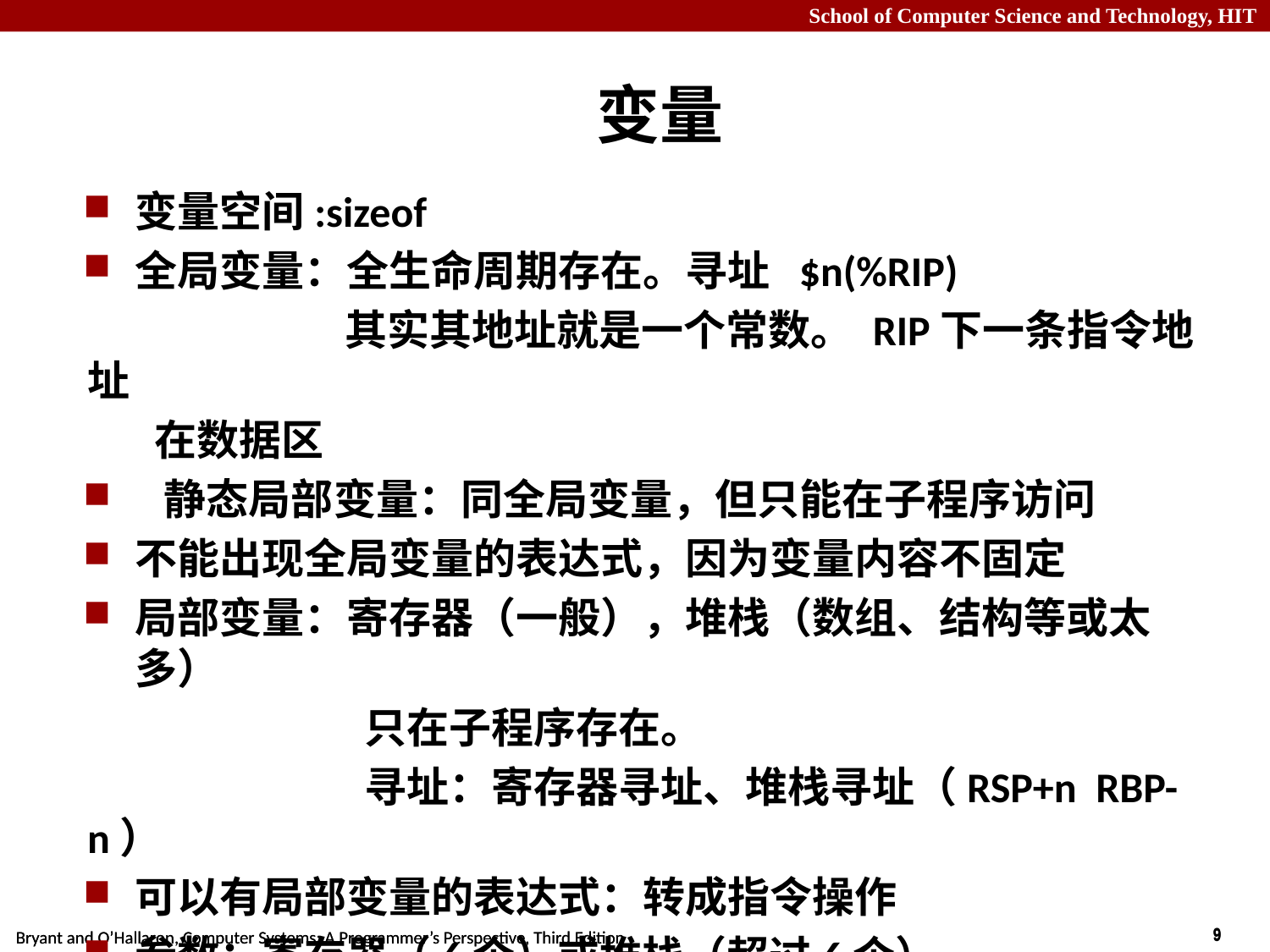

# 变量
变量空间:sizeof
全局变量：全生命周期存在。寻址  $n(%RIP)
                          其实其地址就是一个常数。 RIP下一条指令地址
      在数据区
  静态局部变量：同全局变量，但只能在子程序访问
不能出现全局变量的表达式，因为变量内容不固定
局部变量：寄存器（一般），堆栈（数组、结构等或太多）
                            只在子程序存在。
                            寻址：寄存器寻址、堆栈寻址（RSP+n  RBP-n）
可以有局部变量的表达式：转成指令操作
参数：寄存器（6个）或堆栈（超过6个）